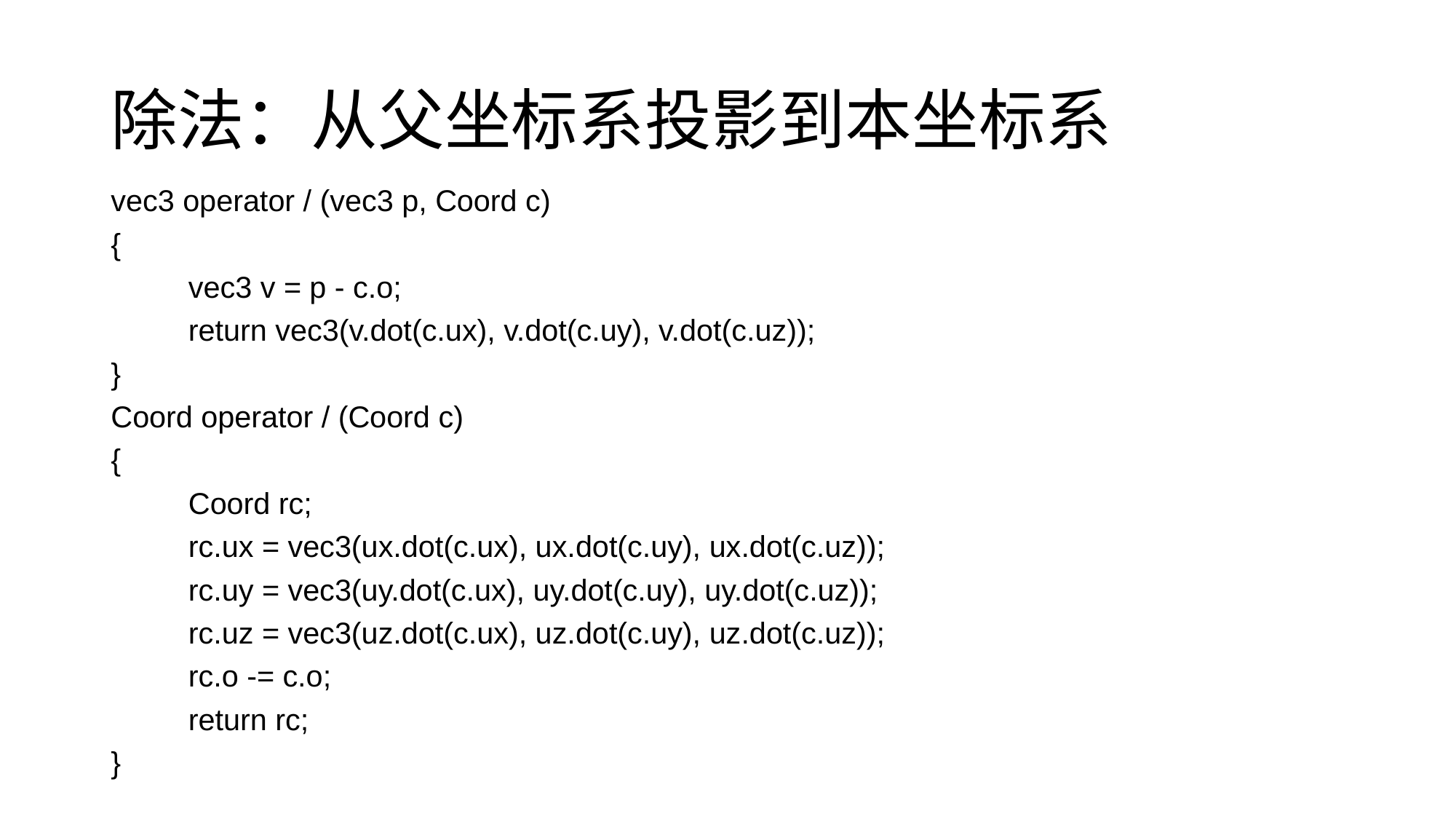

# 除法：从父坐标系投影到本坐标系
vec3 operator / (vec3 p, Coord c)
{
	vec3 v = p - c.o;
	return vec3(v.dot(c.ux), v.dot(c.uy), v.dot(c.uz));
}
Coord operator / (Coord c)
{
	Coord rc;
	rc.ux = vec3(ux.dot(c.ux), ux.dot(c.uy), ux.dot(c.uz));
	rc.uy = vec3(uy.dot(c.ux), uy.dot(c.uy), uy.dot(c.uz));
	rc.uz = vec3(uz.dot(c.ux), uz.dot(c.uy), uz.dot(c.uz));
	rc.o -= c.o;
	return rc;
}